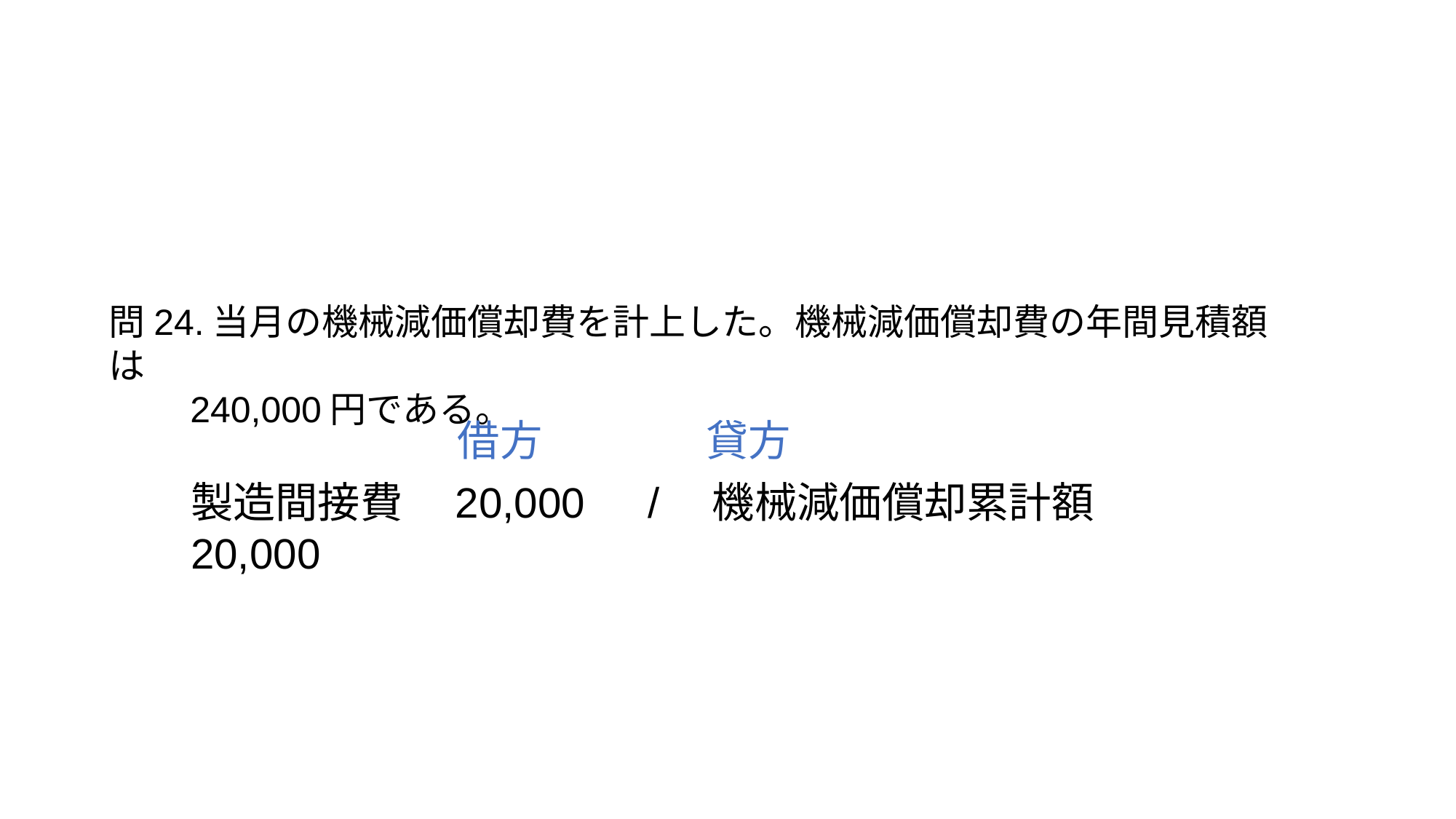

問24.当月の機械減価償却費を計上した。機械減価償却費の年間見積額は
　　240,000円である。
借方
貸方
製造間接費　20,000　/　機械減価償却累計額　20,000